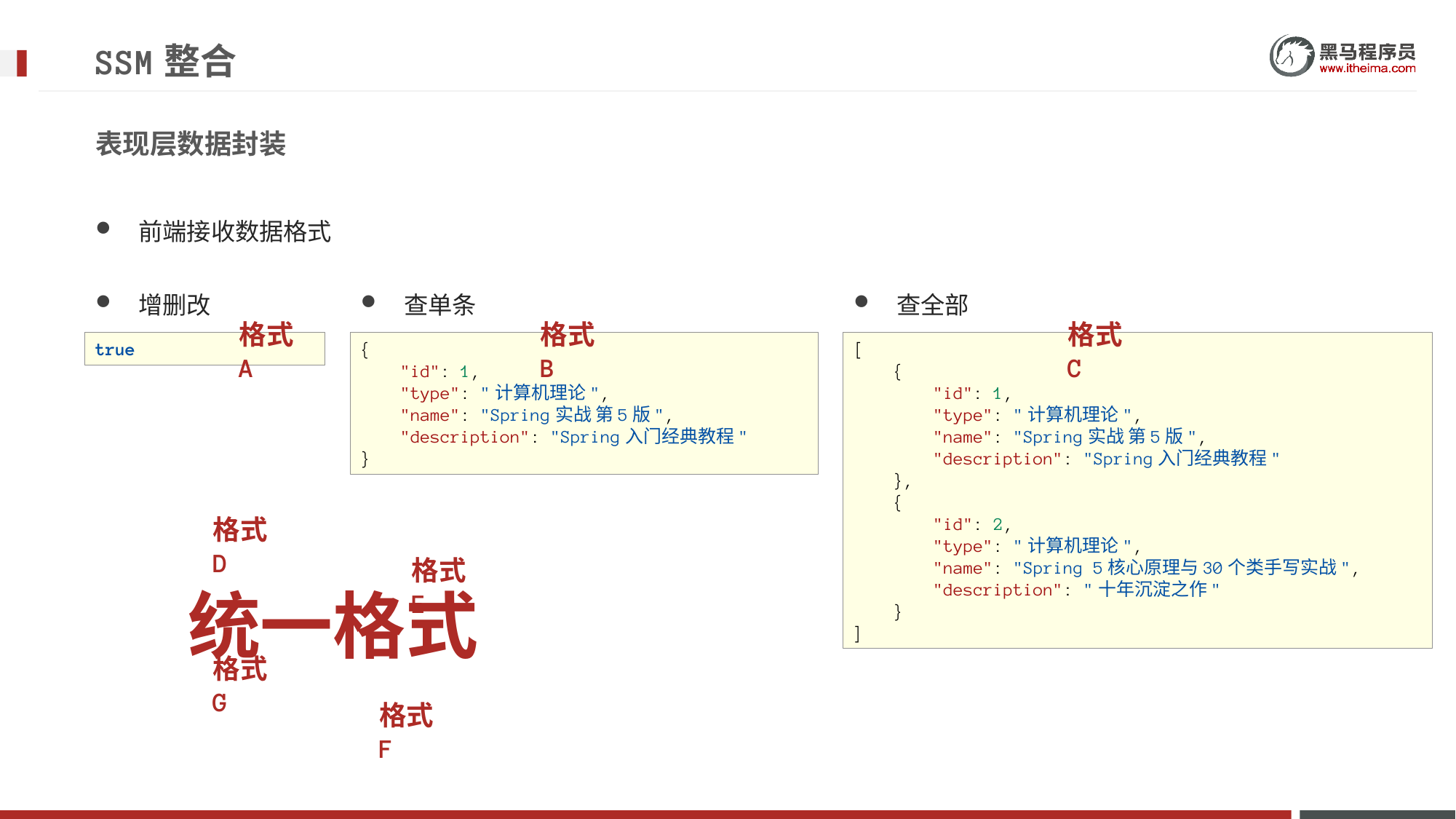

# SSM整合
表现层数据封装
前端接收数据格式
增删改
true
查单条
{
    "id": 1,
    "type": "计算机理论",
    "name": "Spring实战 第5版",
    "description": "Spring入门经典教程"
}
查全部
[
    {
        "id": 1,
        "type": "计算机理论",
        "name": "Spring实战 第5版",
        "description": "Spring入门经典教程"
    },
    {
        "id": 2,
        "type": "计算机理论",
        "name": "Spring 5核心原理与30个类手写实战",
        "description": "十年沉淀之作"
    }
]
格式A
格式B
格式C
格式D
格式E
统一格式
格式G
格式F